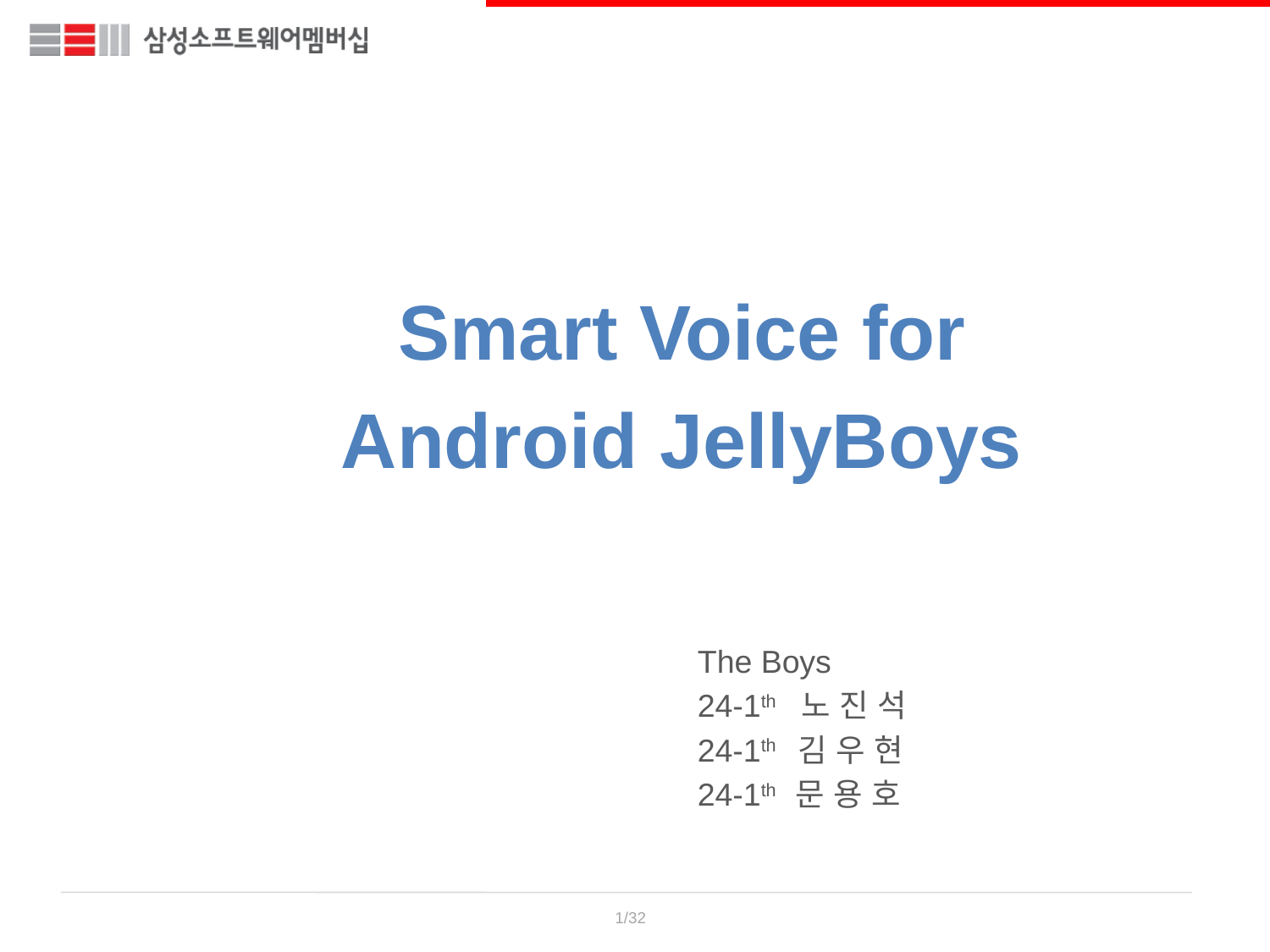

Smart Voice for
Android JellyBoys
The Boys
24-1th  노 진 석
24-1th  김 우 현
24-1th   문 용 호